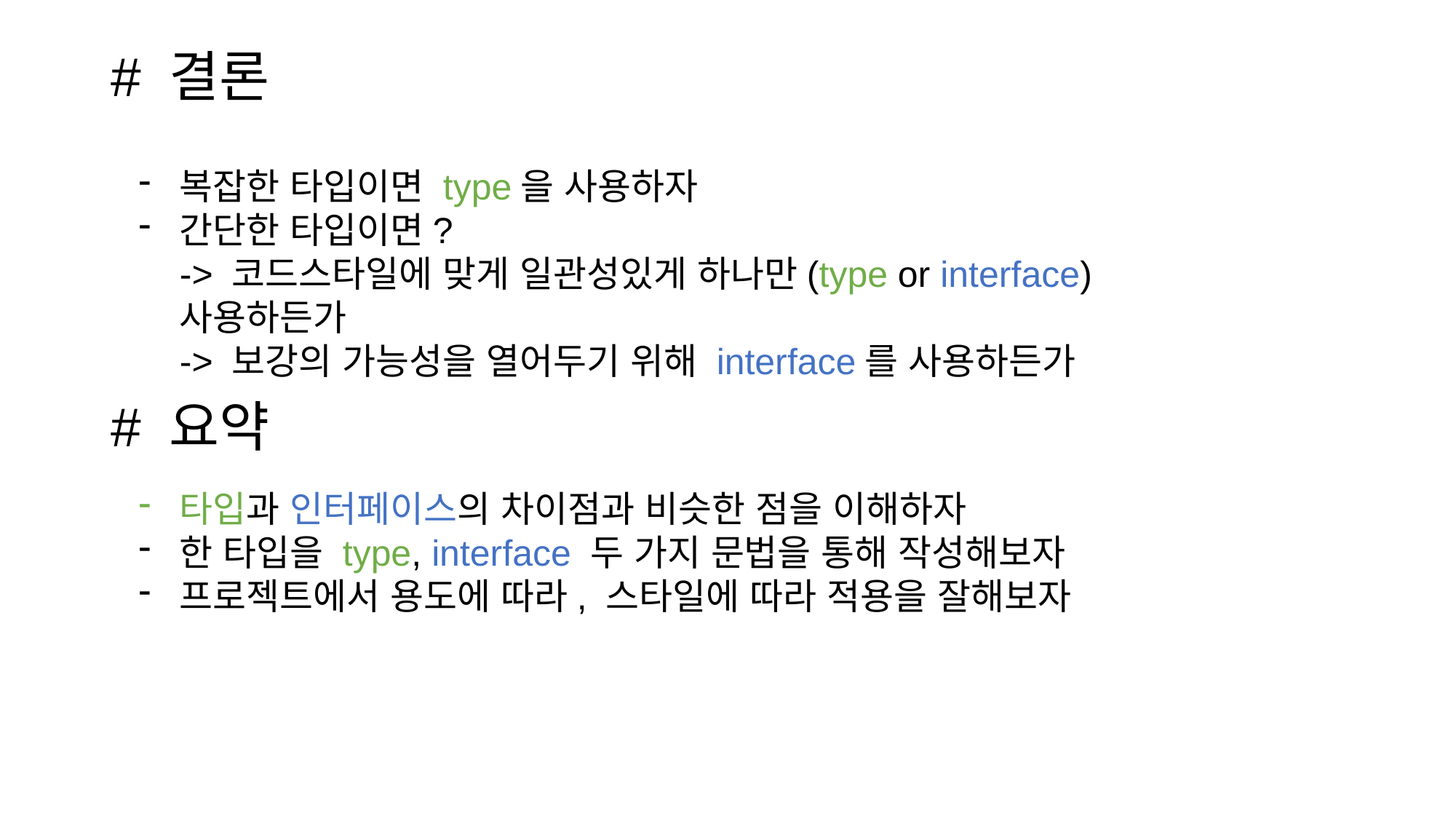

# # 결론
복잡한 타입이면 type을 사용하자
간단한 타입이면?
-> 코드스타일에 맞게 일관성있게 하나만(type or interface) 사용하든가
-> 보강의 가능성을 열어두기 위해 interface를 사용하든가

# 요약
타입과 인터페이스의 차이점과 비슷한 점을 이해하자
한 타입을 type, interface 두 가지 문법을 통해 작성해보자
프로젝트에서 용도에 따라, 스타일에 따라 적용을 잘해보자